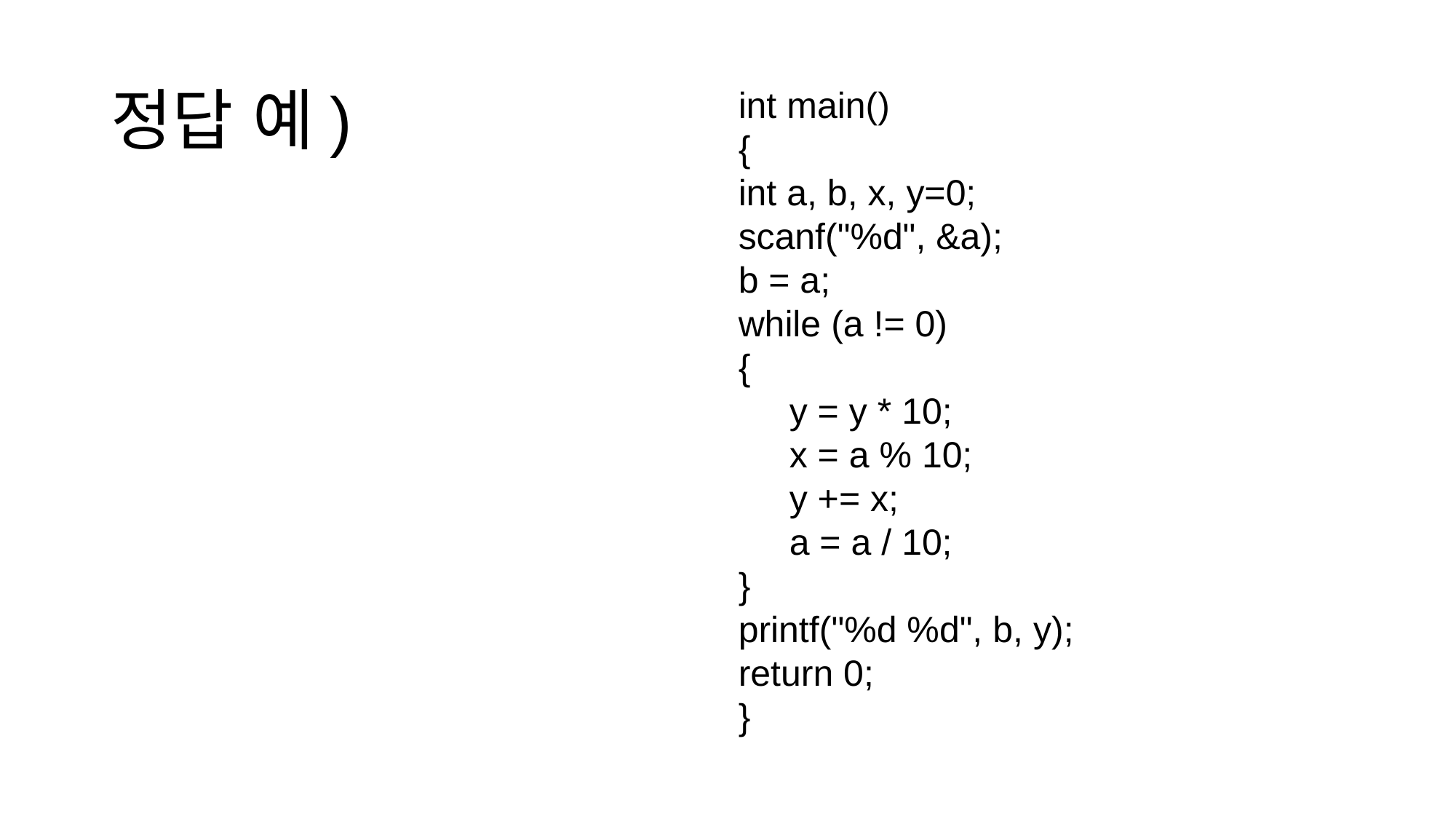

int main()
{
int a, b, x, y=0;
scanf("%d", &a);
b = a;
while (a != 0)
{
     y = y * 10;
     x = a % 10;
     y += x;
     a = a / 10;
}
printf("%d %d", b, y);
return 0;
}
# 정답 예)